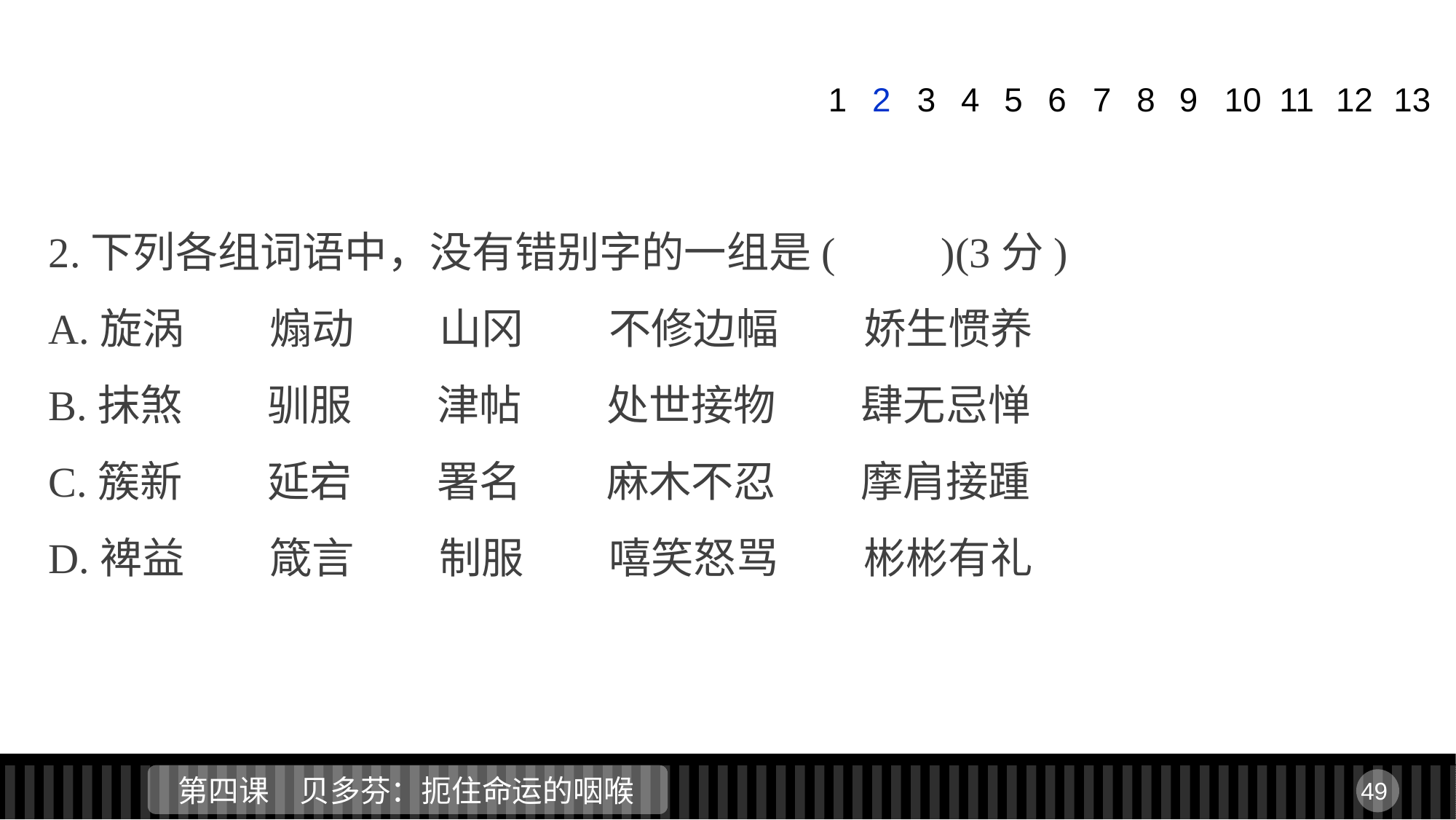

1
2
3
4
5
6
7
8
9
11
12
13
10
2.下列各组词语中，没有错别字的一组是(　　)(3分)
A.旋涡　　煽动　　山冈　　不修边幅　　娇生惯养
B.抹煞　　驯服　　津帖　　处世接物　　肆无忌惮
C.簇新　　延宕　　署名　　麻木不忍　　摩肩接踵
D.裨益　　箴言　　制服　　嘻笑怒骂　　彬彬有礼